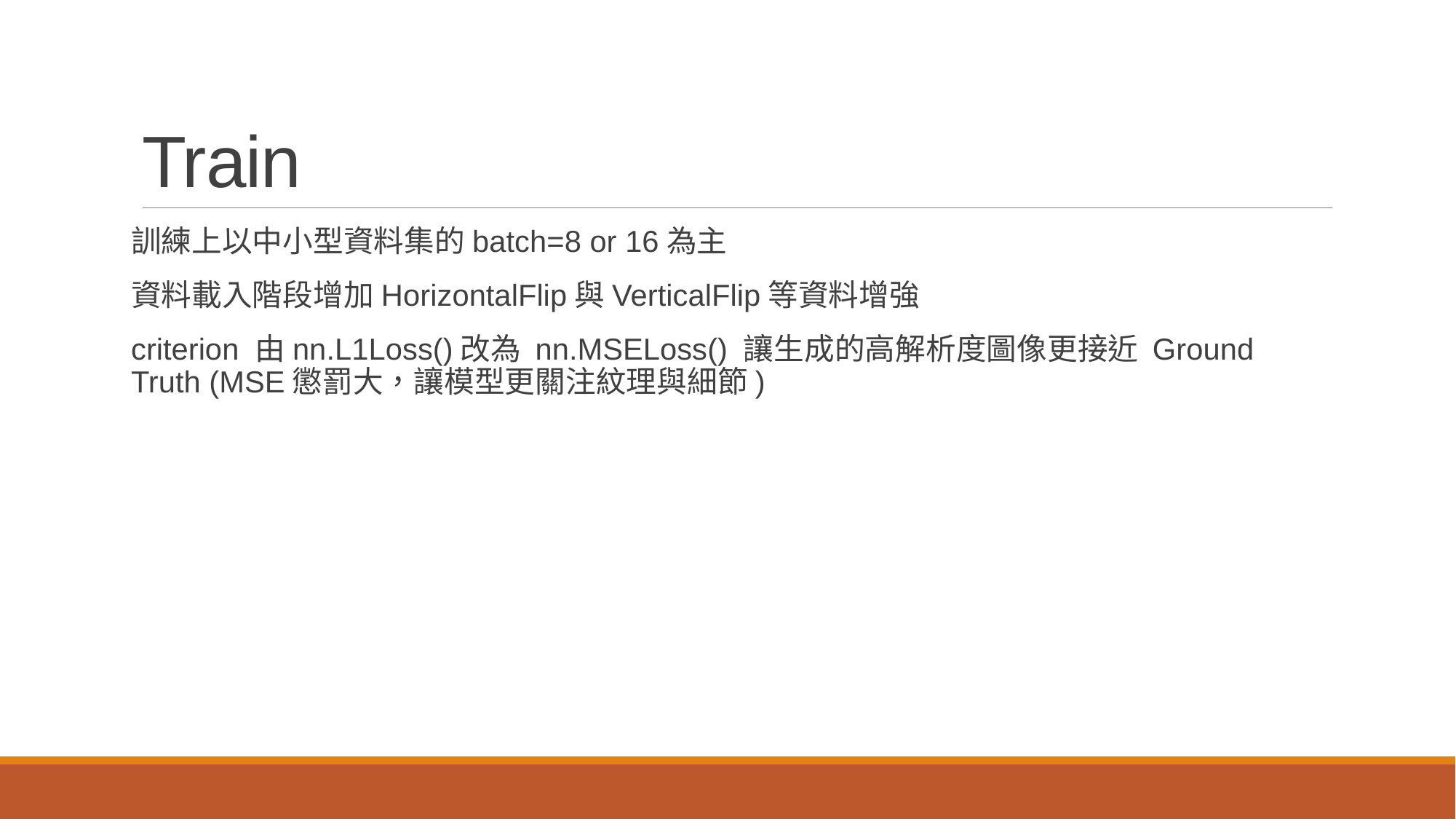

# Train
訓練上以中小型資料集的batch=8 or 16為主
資料載入階段增加HorizontalFlip與VerticalFlip等資料增強
criterion 由nn.L1Loss()改為 nn.MSELoss() 讓生成的高解析度圖像更接近 Ground Truth (MSE懲罰大，讓模型更關注紋理與細節)